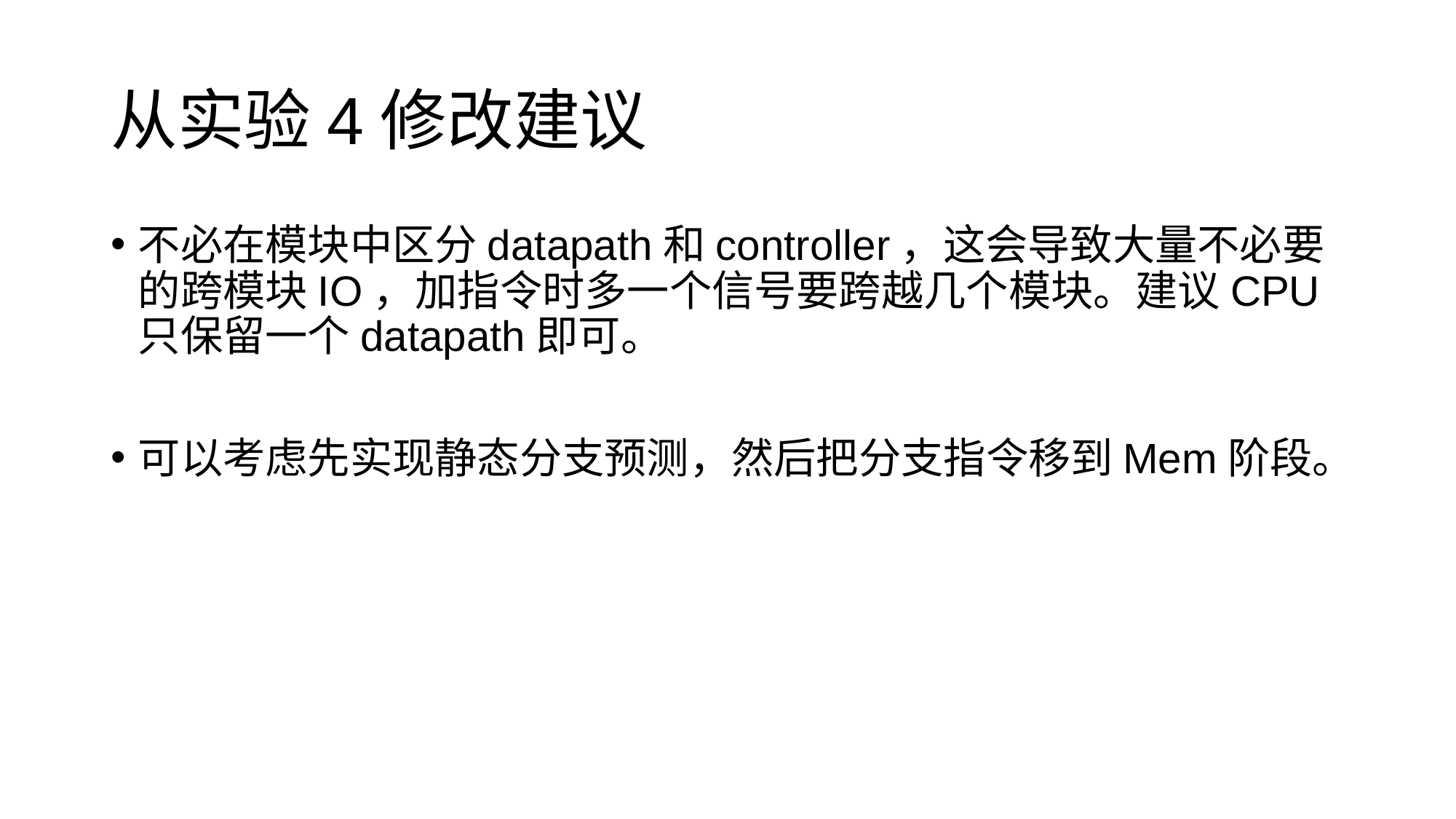

# 从实验4修改建议
不必在模块中区分datapath和controller，这会导致大量不必要的跨模块IO，加指令时多一个信号要跨越几个模块。建议CPU只保留一个datapath即可。

可以考虑先实现静态分支预测，然后把分支指令移到Mem阶段。